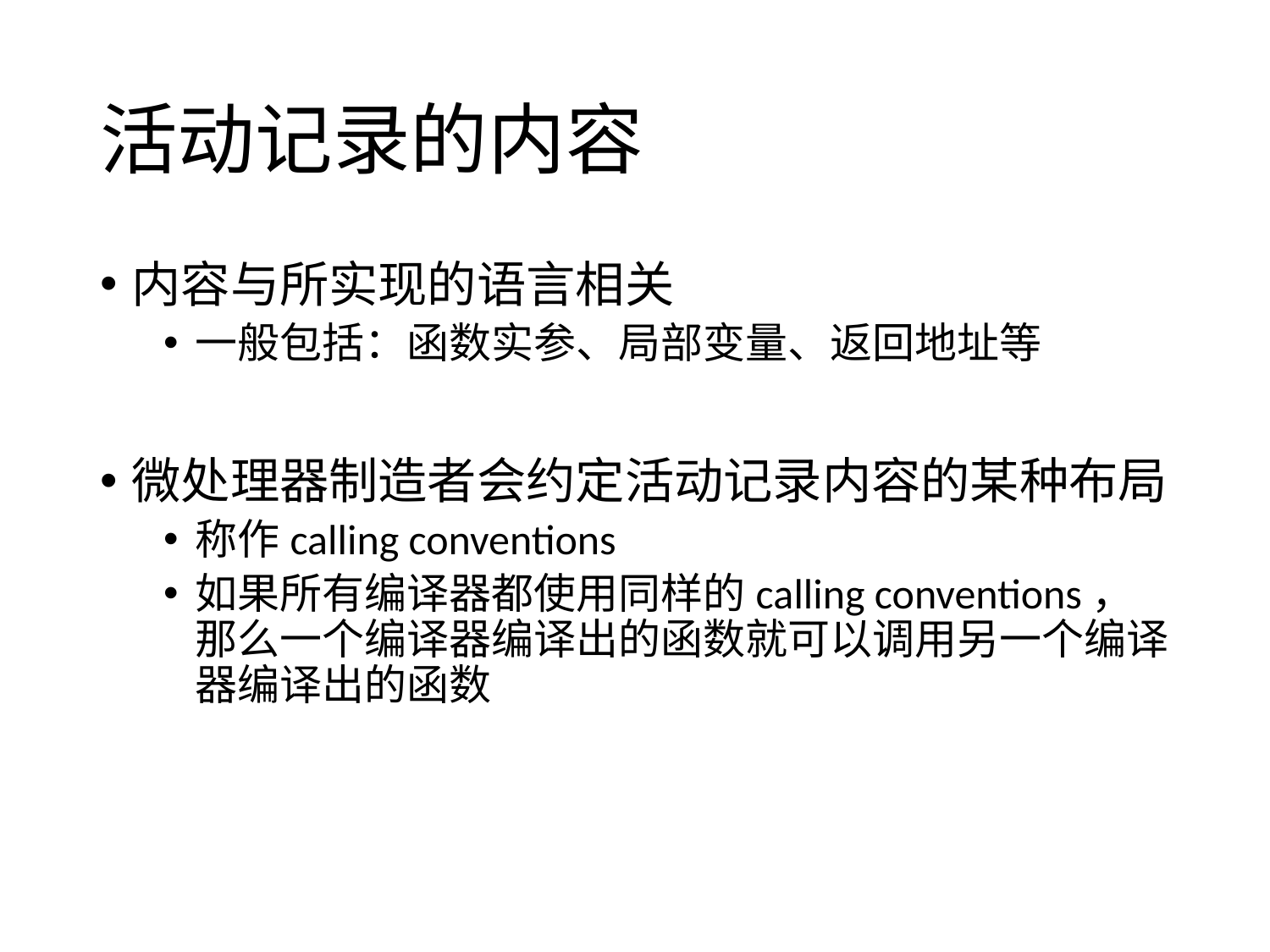

# 活动记录的内容
内容与所实现的语言相关
一般包括：函数实参、局部变量、返回地址等

微处理器制造者会约定活动记录内容的某种布局
称作calling conventions
如果所有编译器都使用同样的calling conventions，那么一个编译器编译出的函数就可以调用另一个编译器编译出的函数